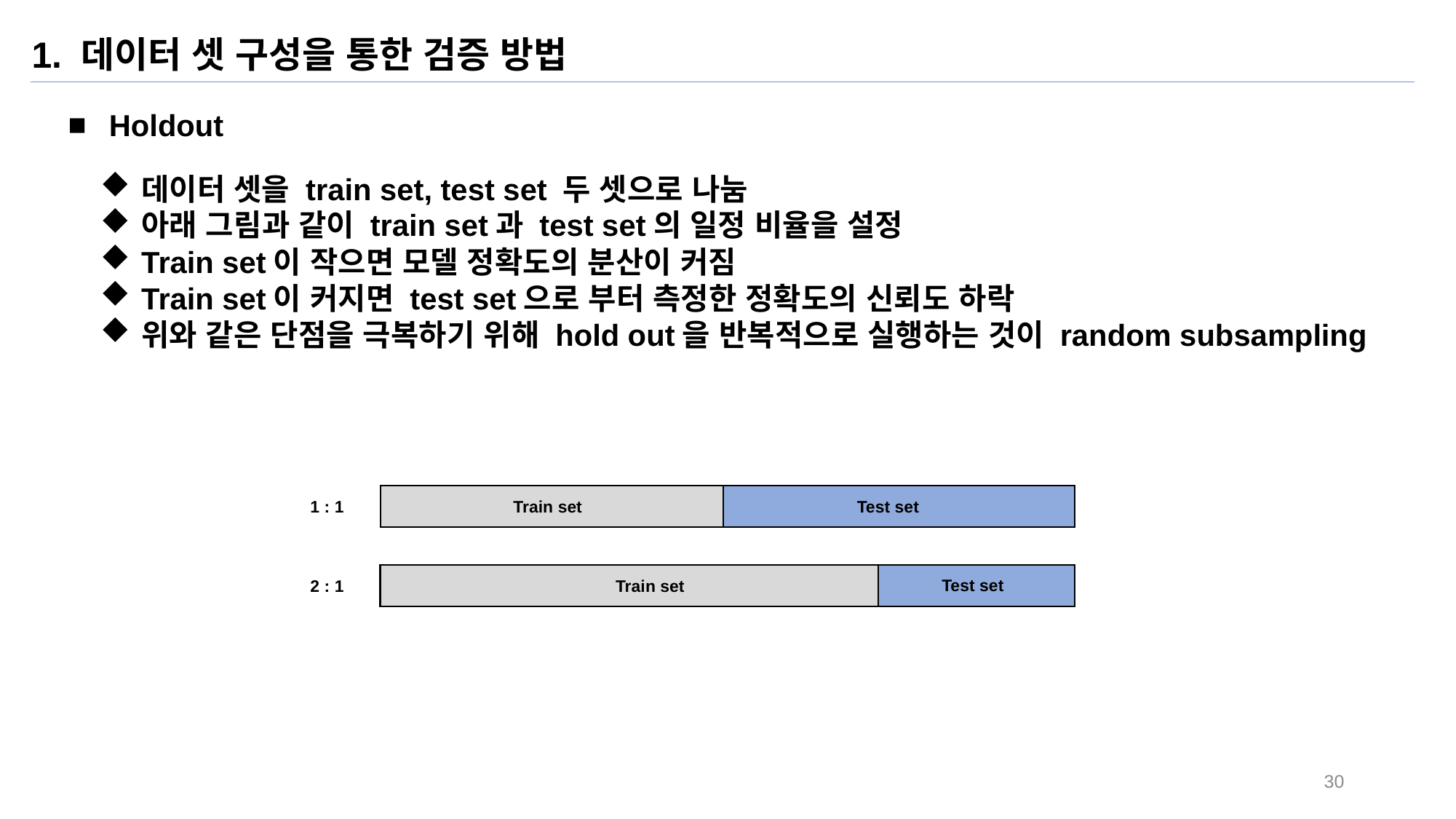

1. 데이터 셋 구성을 통한 검증 방법
Holdout
데이터 셋을 train set, test set 두 셋으로 나눔
아래 그림과 같이 train set과 test set의 일정 비율을 설정
Train set이 작으면 모델 정확도의 분산이 커짐
Train set이 커지면 test set으로 부터 측정한 정확도의 신뢰도 하락
위와 같은 단점을 극복하기 위해 hold out을 반복적으로 실행하는 것이 random subsampling

Test set
1 : 1
Train set
Test set

Train set
2 : 1
30